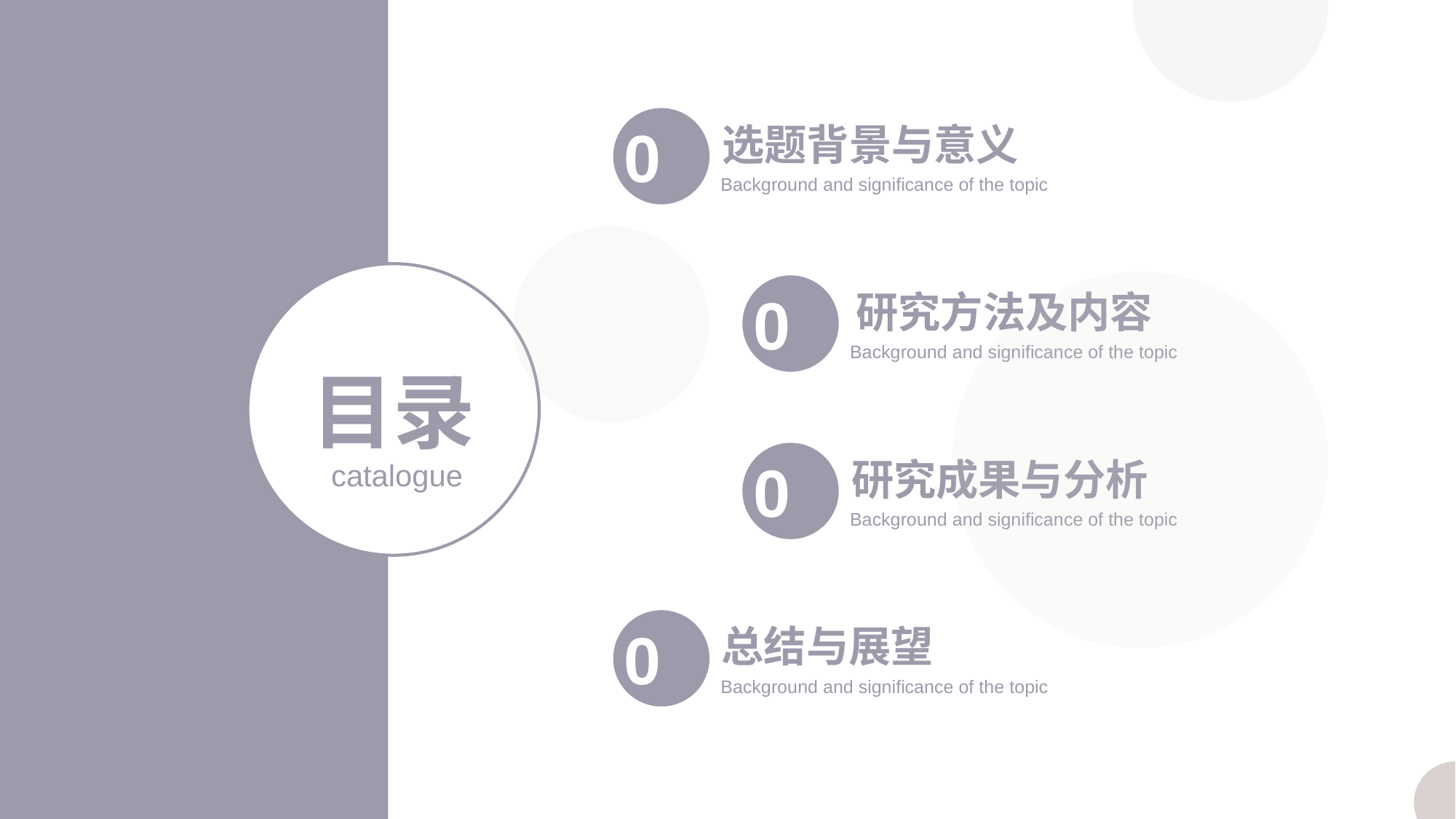

行业PPT模板http://www.1ppt.com/hangye/

01
选题背景与意义
Background and significance of the topic

目录

02
研究方法及内容
Background and significance of the topic

03
研究成果与分析
catalogue
Background and significance of the topic

04
总结与展望
Background and significance of the topic